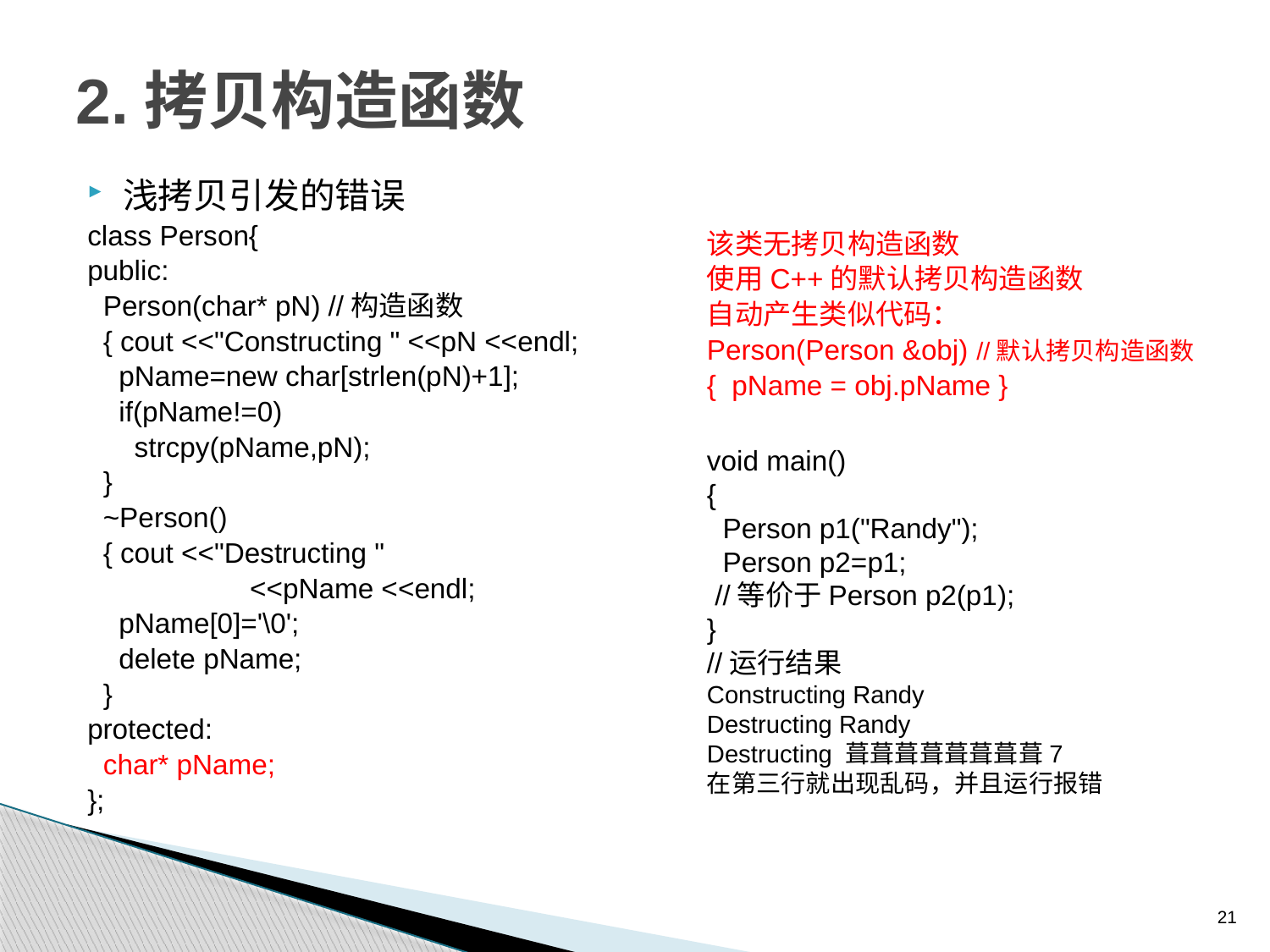

# 2.拷贝构造函数
浅拷贝引发的错误
class Person{
public:
  Person(char* pN) //构造函数
  { cout <<"Constructing " <<pN <<endl;
    pName=new char[strlen(pN)+1];
    if(pName!=0)
      strcpy(pName,pN);
  }
  ~Person()
  { cout <<"Destructing "
		<<pName <<endl;
    pName[0]='\0';
    delete pName;
  }
protected:
  char* pName;
};
该类无拷贝构造函数
使用C++的默认拷贝构造函数
自动产生类似代码：
Person(Person &obj) //默认拷贝构造函数
{  pName = obj.pName }
void main()
{
  Person p1("Randy");
  Person p2=p1;
 //等价于Person p2(p1);
}
//运行结果
Constructing Randy
Destructing Randy
Destructing 葺葺葺葺葺葺葺葺7
在第三行就出现乱码，并且运行报错

21